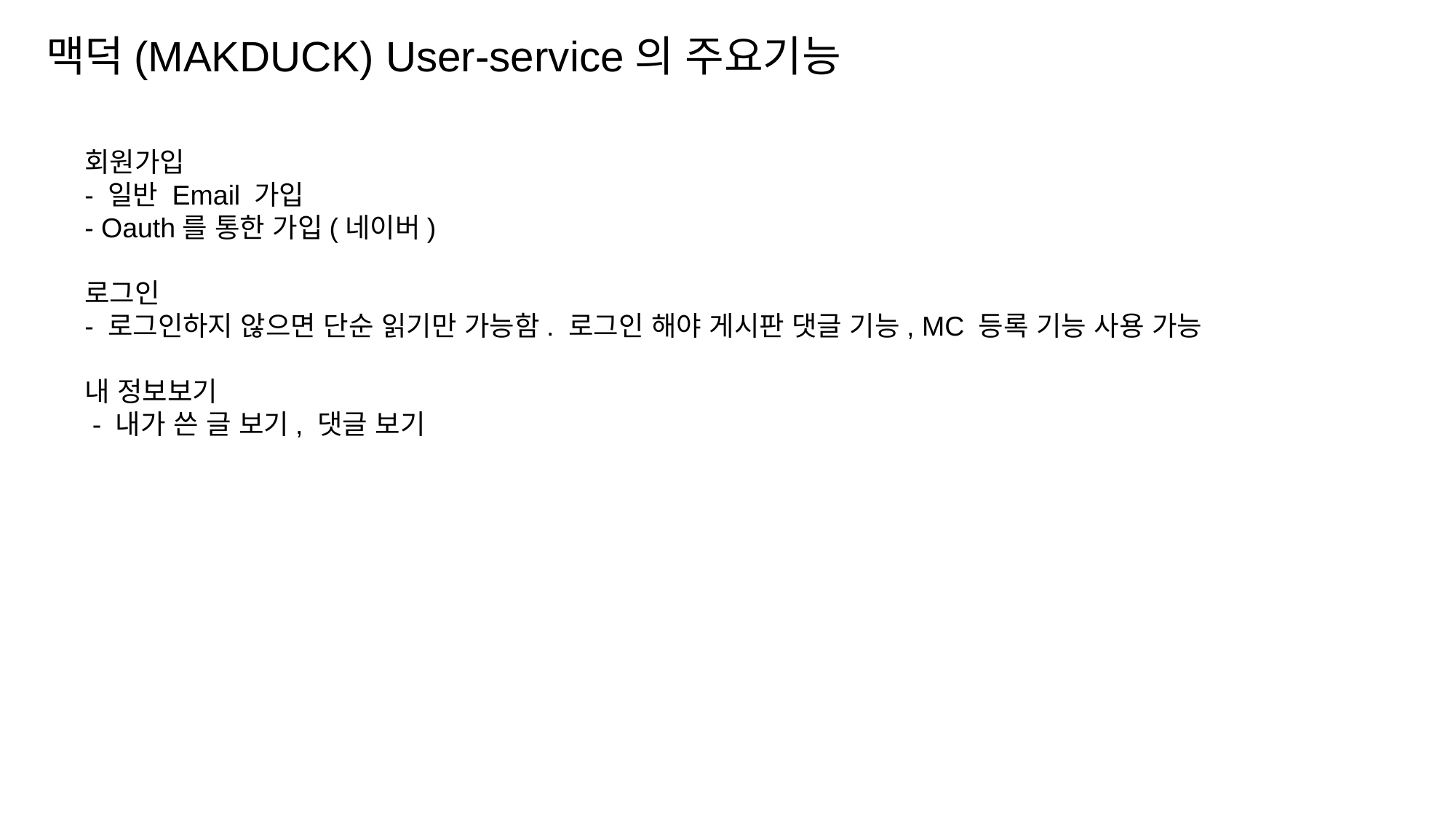

맥덕(MAKDUCK) User-service의 주요기능
회원가입
- 일반 Email 가입
- Oauth를 통한 가입(네이버)

로그인
- 로그인하지 않으면 단순 읽기만 가능함. 로그인 해야 게시판 댓글 기능, MC 등록 기능 사용 가능

내 정보보기
 - 내가 쓴 글 보기, 댓글 보기